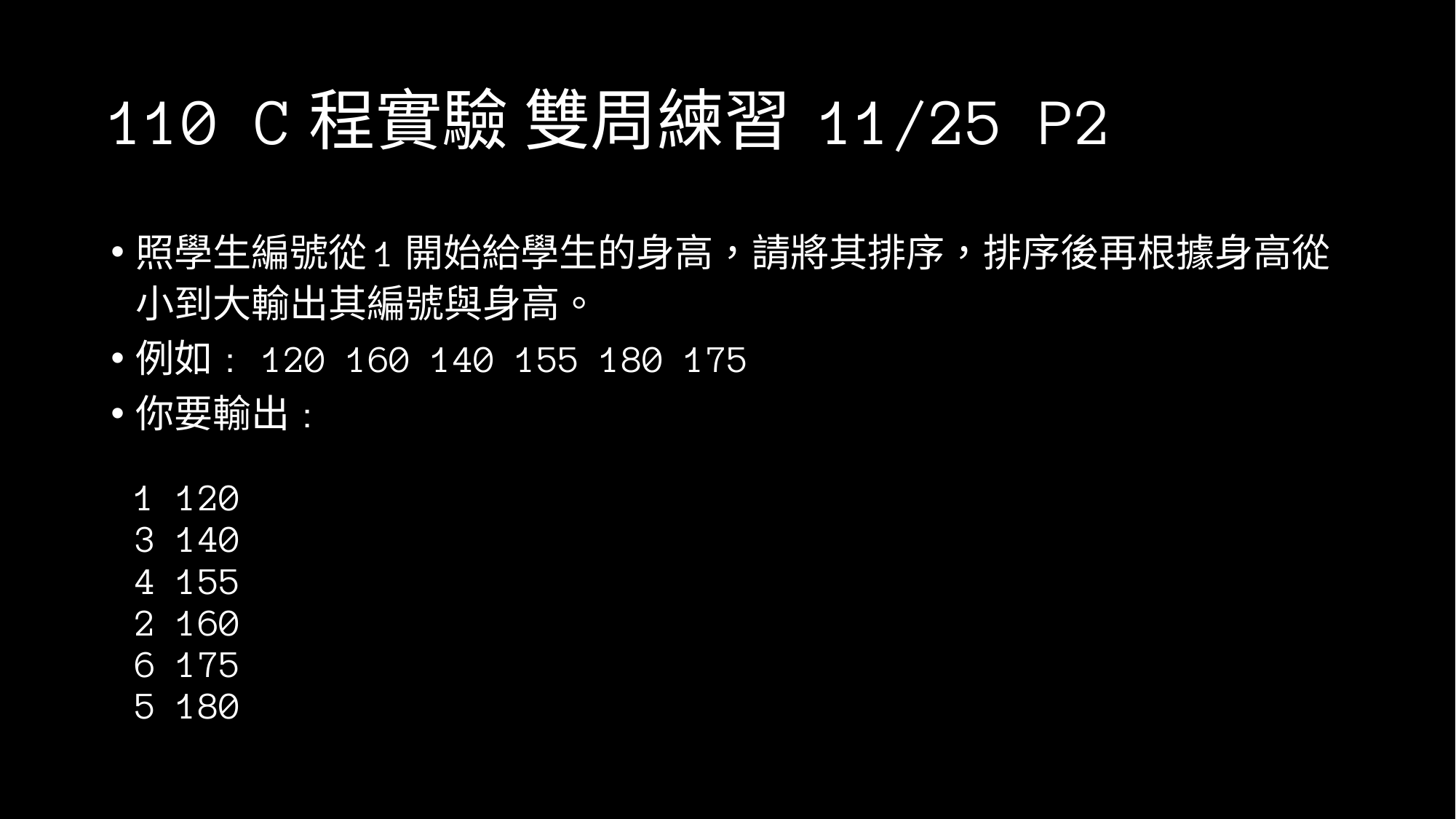

# 110 C程實驗 雙周練習 11/25 P2
照學生編號從1開始給學生的身高，請將其排序，排序後再根據身高從小到大輸出其編號與身高。
例如: 120 160 140 155 180 175
你要輸出:
1 120
3 140
4 155
2 160
6 175
5 180